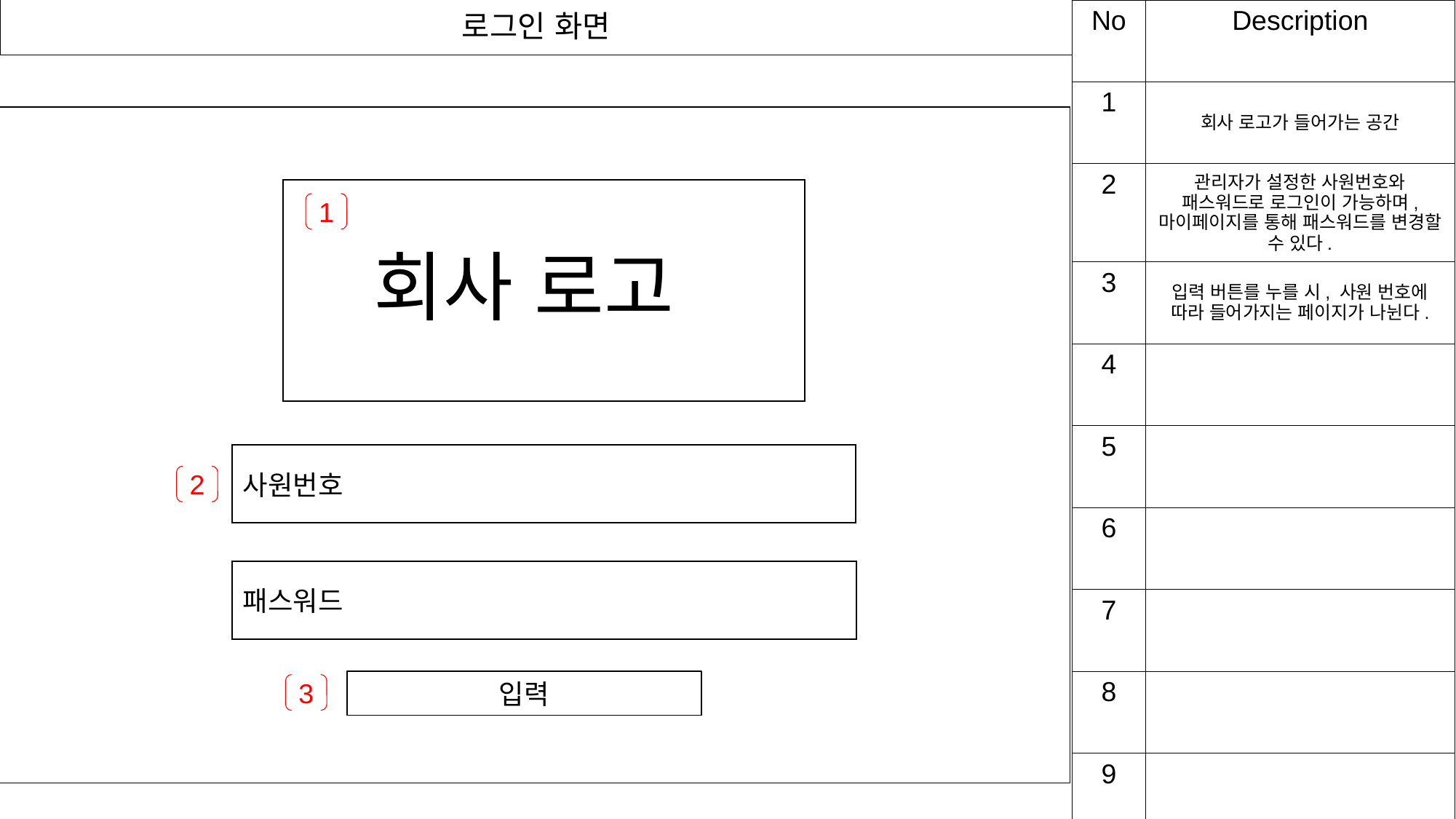

로그인 화면
| No | Description |
| --- | --- |
| 1 | 회사 로고가 들어가는 공간 |
| 2 | 관리자가 설정한 사원번호와 패스워드로 로그인이 가능하며, 마이페이지를 통해 패스워드를 변경할 수 있다. |
| 3 | 입력 버튼를 누를 시, 사원 번호에 따라 들어가지는 페이지가 나뉜다. |
| 4 |  |
| 5 |  |
| 6 |  |
| 7 |  |
| 8 |  |
| 9 |  |

1
회사 로고

사원번호
2
패스워드
입력
3